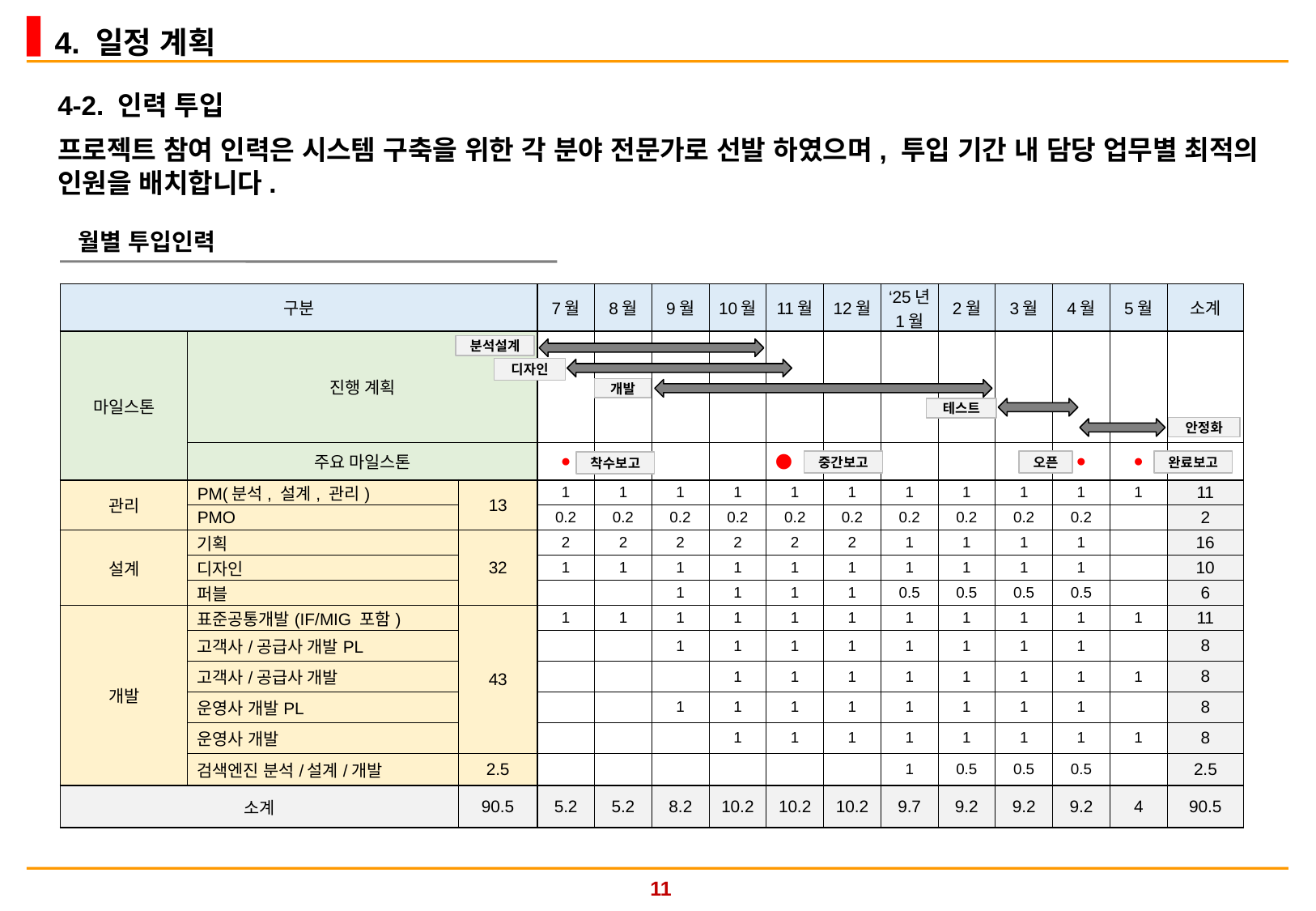

4. 일정 계획
4-2. 인력 투입
프로젝트 참여 인력은 시스템 구축을 위한 각 분야 전문가로 선발 하였으며, 투입 기간 내 담당 업무별 최적의 인원을 배치합니다.
월별 투입인력

| 구분 |  |  | 7월 | 8월 | 9월 | 10월 | 11월 | 12월 | ‘25년 1월 | 2월 | 3월 | 4월 | 5월 | 소계 |
| --- | --- | --- | --- | --- | --- | --- | --- | --- | --- | --- | --- | --- | --- | --- |
| 마일스톤 | 진행 계획 |  |  |  |  |  |  |  |  |  |  |  |  |  |
|  | 주요 마일스톤 |  | ● |  |  |  | ● |  |  |  |  | ● | ● |  |
| 관리 | PM(분석, 설계, 관리) | 13 | 1 | 1 | 1 | 1 | 1 | 1 | 1 | 1 | 1 | 1 | 1 | 11 |
|  | PMO |  | 0.2 | 0.2 | 0.2 | 0.2 | 0.2 | 0.2 | 0.2 | 0.2 | 0.2 | 0.2 |  | 2 |
| 설계 | 기획 | 32 | 2 | 2 | 2 | 2 | 2 | 2 | 1 | 1 | 1 | 1 |  | 16 |
|  | 디자인 |  | 1 | 1 | 1 | 1 | 1 | 1 | 1 | 1 | 1 | 1 |  | 10 |
|  | 퍼블 |  |  |  | 1 | 1 | 1 | 1 | 0.5 | 0.5 | 0.5 | 0.5 |  | 6 |
| 개발 | 표준공통개발(IF/MIG 포함) | 43 | 1 | 1 | 1 | 1 | 1 | 1 | 1 | 1 | 1 | 1 | 1 | 11 |
|  | 고객사/공급사 개발PL |  |  |  | 1 | 1 | 1 | 1 | 1 | 1 | 1 | 1 |  | 8 |
|  | 고객사/공급사 개발 |  |  |  |  | 1 | 1 | 1 | 1 | 1 | 1 | 1 | 1 | 8 |
|  | 운영사 개발PL |  |  |  | 1 | 1 | 1 | 1 | 1 | 1 | 1 | 1 |  | 8 |
|  | 운영사 개발 |  |  |  |  | 1 | 1 | 1 | 1 | 1 | 1 | 1 | 1 | 8 |
|  | 검색엔진 분석/설계/개발 | 2.5 |  |  |  |  |  |  | 1 | 0.5 | 0.5 | 0.5 |  | 2.5 |
| 소계 |  | 90.5 | 5.2 | 5.2 | 8.2 | 10.2 | 10.2 | 10.2 | 9.7 | 9.2 | 9.2 | 9.2 | 4 | 90.5 |
분석설계

디자인

개발

테스트

안정화

중간보고
오픈
완료보고
착수보고